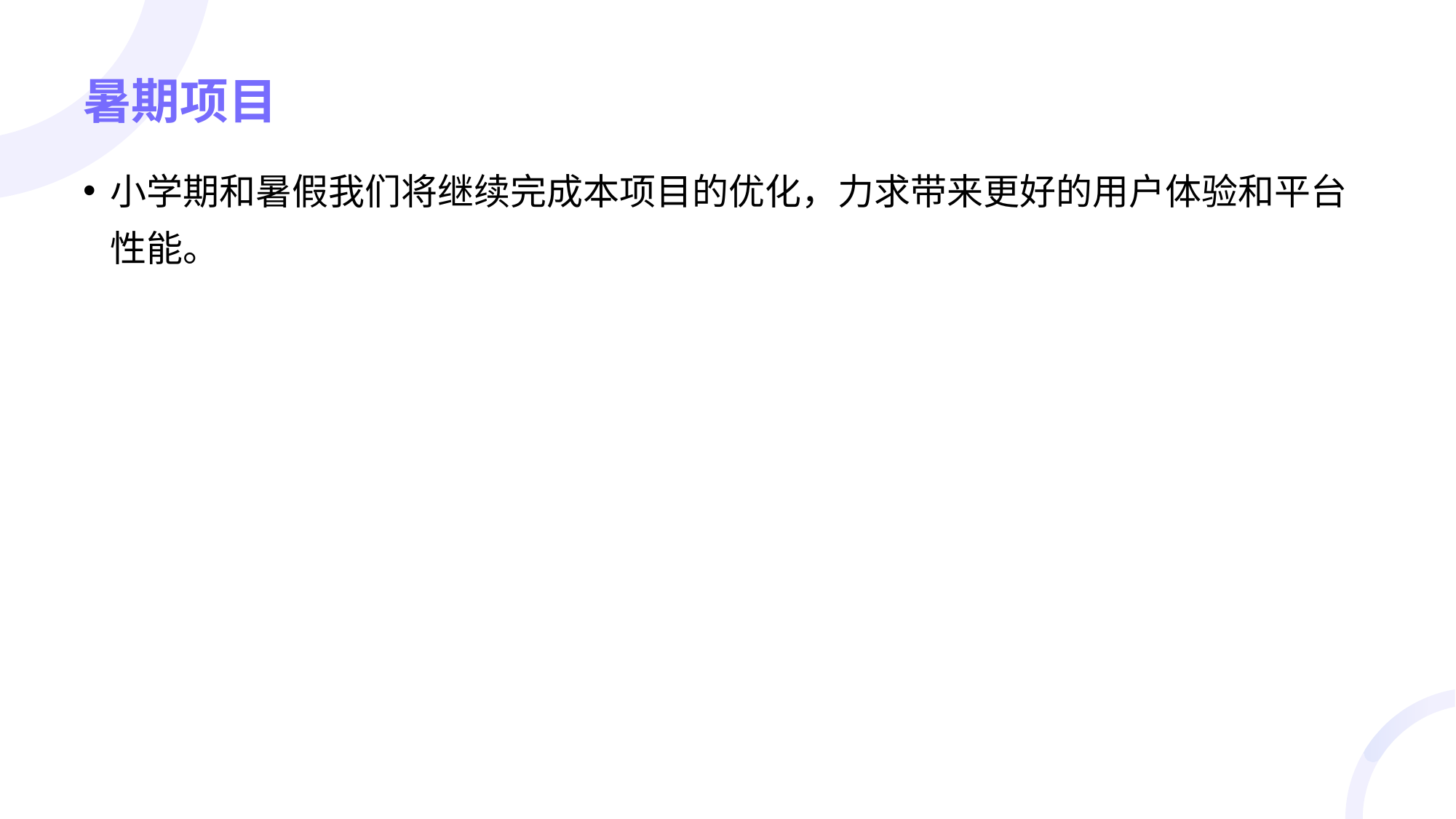

# 暑期项目
小学期和暑假我们将继续完成本项目的优化，力求带来更好的用户体验和平台性能。